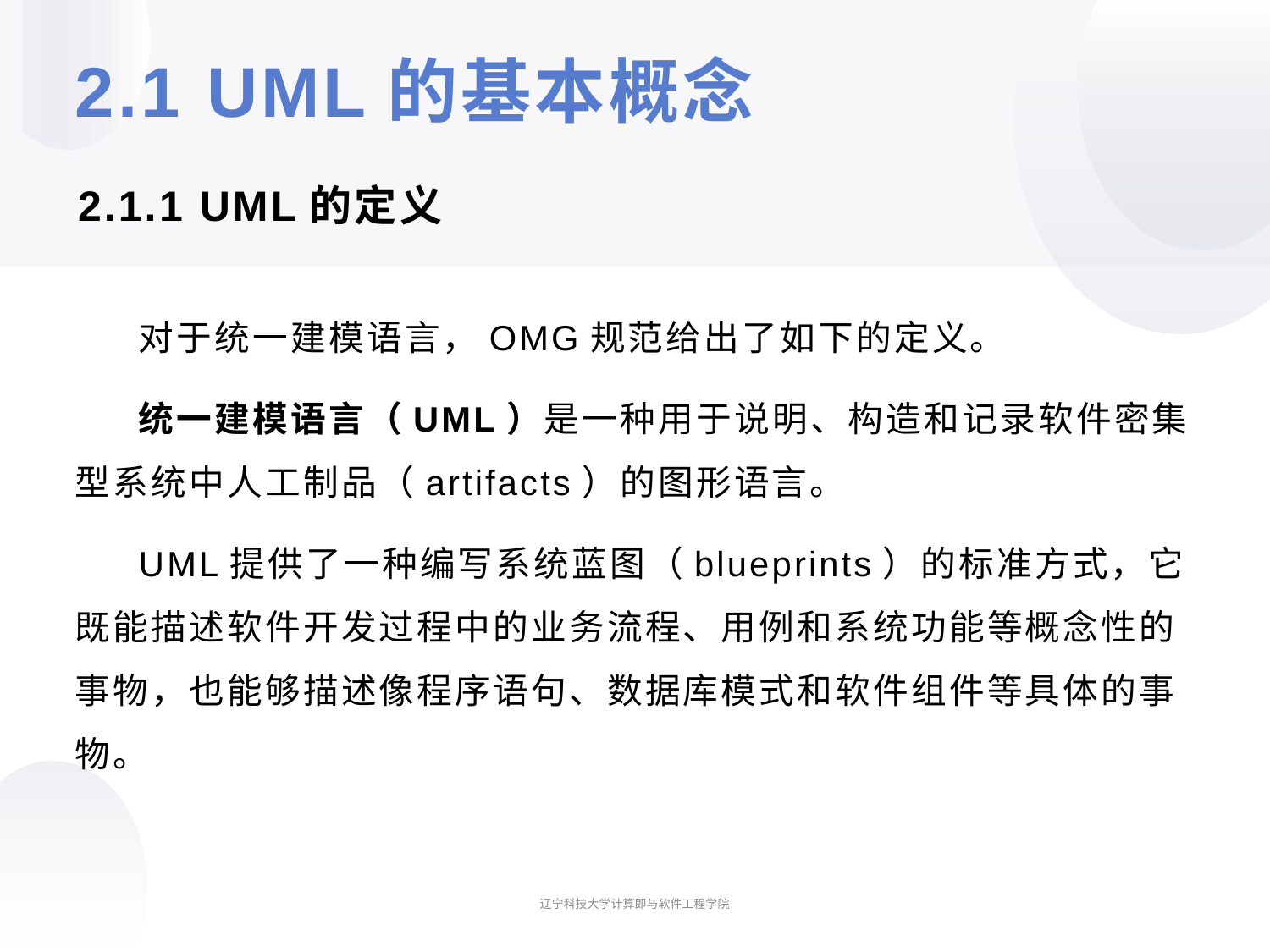

# 2.1 UML的基本概念
2.1.1 UML的定义

对于统一建模语言，OMG规范给出了如下的定义。
统一建模语言（UML）是一种用于说明、构造和记录软件密集型系统中人工制品（artifacts）的图形语言。
UML提供了一种编写系统蓝图（blueprints）的标准方式，它既能描述软件开发过程中的业务流程、用例和系统功能等概念性的事物，也能够描述像程序语句、数据库模式和软件组件等具体的事物。

辽宁科技大学计算即与软件工程学院
7